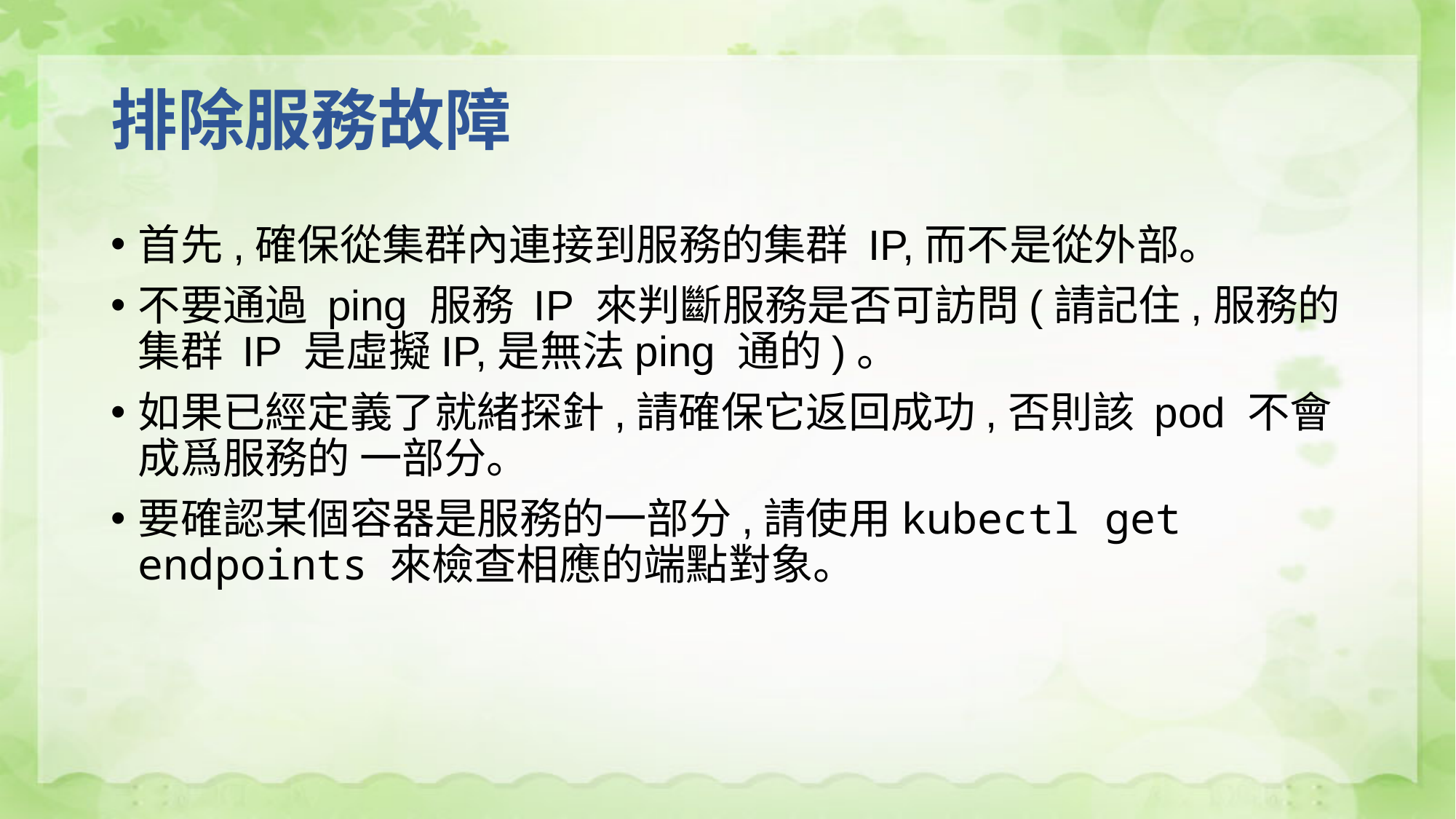

# 排除服務故障
首先,確保從集群內連接到服務的集群 IP,而不是從外部。
不要通過 ping 服務 IP 來判斷服務是否可訪問(請記住,服務的集群 IP 是虛擬IP,是無法ping 通的)。
如果已經定義了就緒探針,請確保它返回成功,否則該 pod 不會成爲服務的 一部分。
要確認某個容器是服務的一部分,請使用kubectl get endpoints 來檢查相應的端點對象。